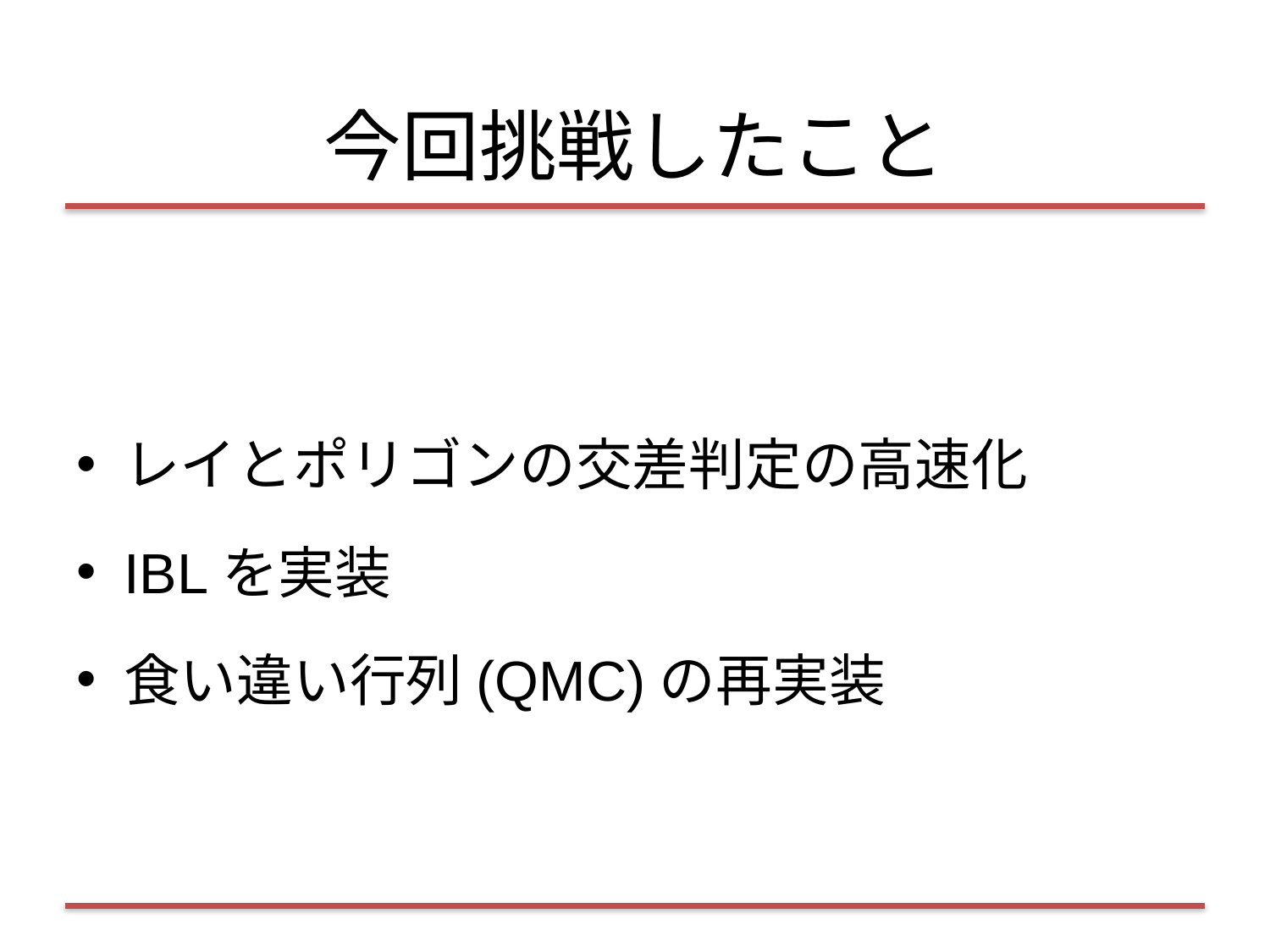

# 今回挑戦したこと
レイとポリゴンの交差判定の高速化
IBLを実装
食い違い行列(QMC)の再実装